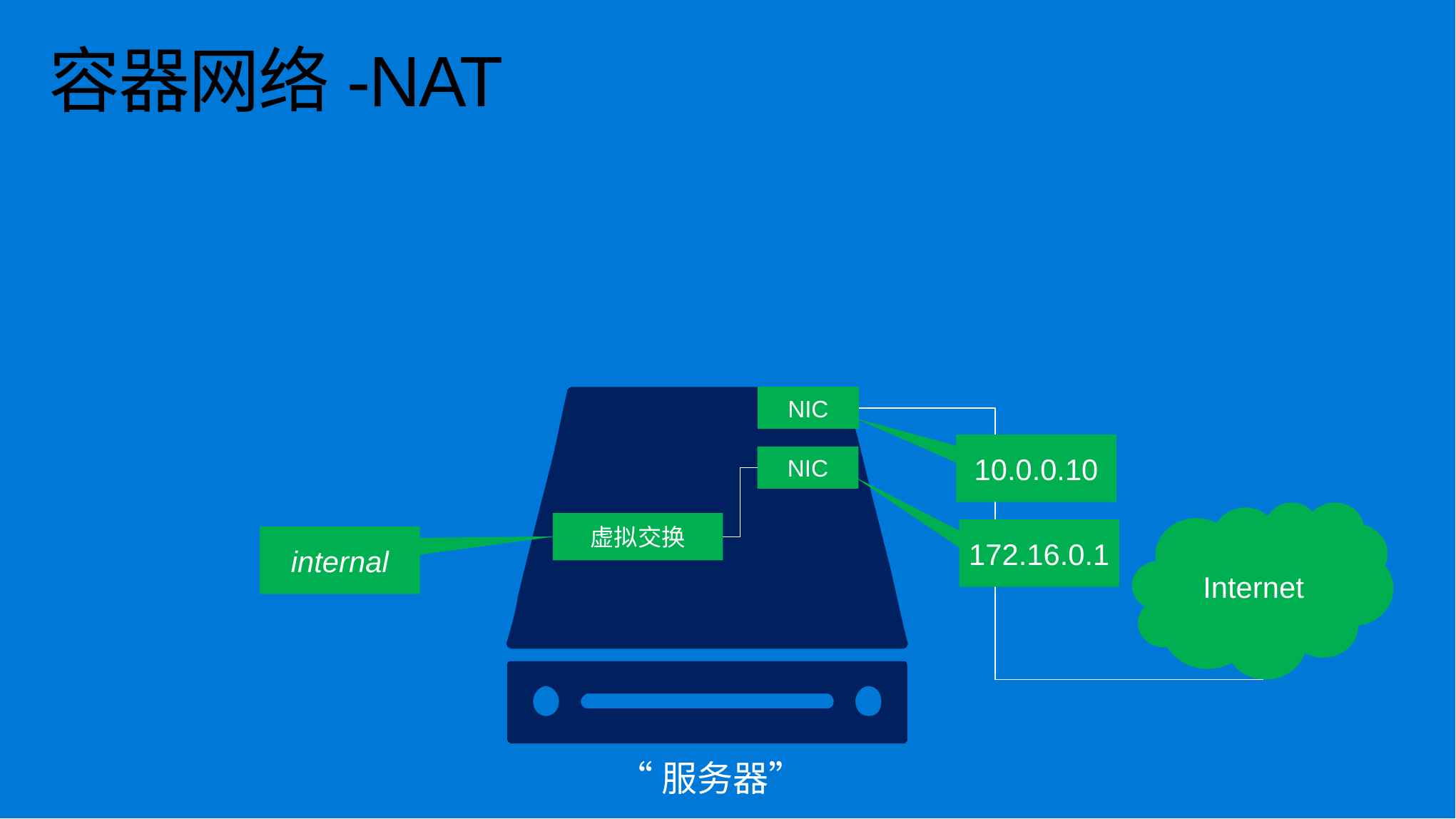

# 容器网络-NAT
NIC

10.0.0.10
NIC
Internet
虚拟交换
172.16.0.1
internal
“服务器”